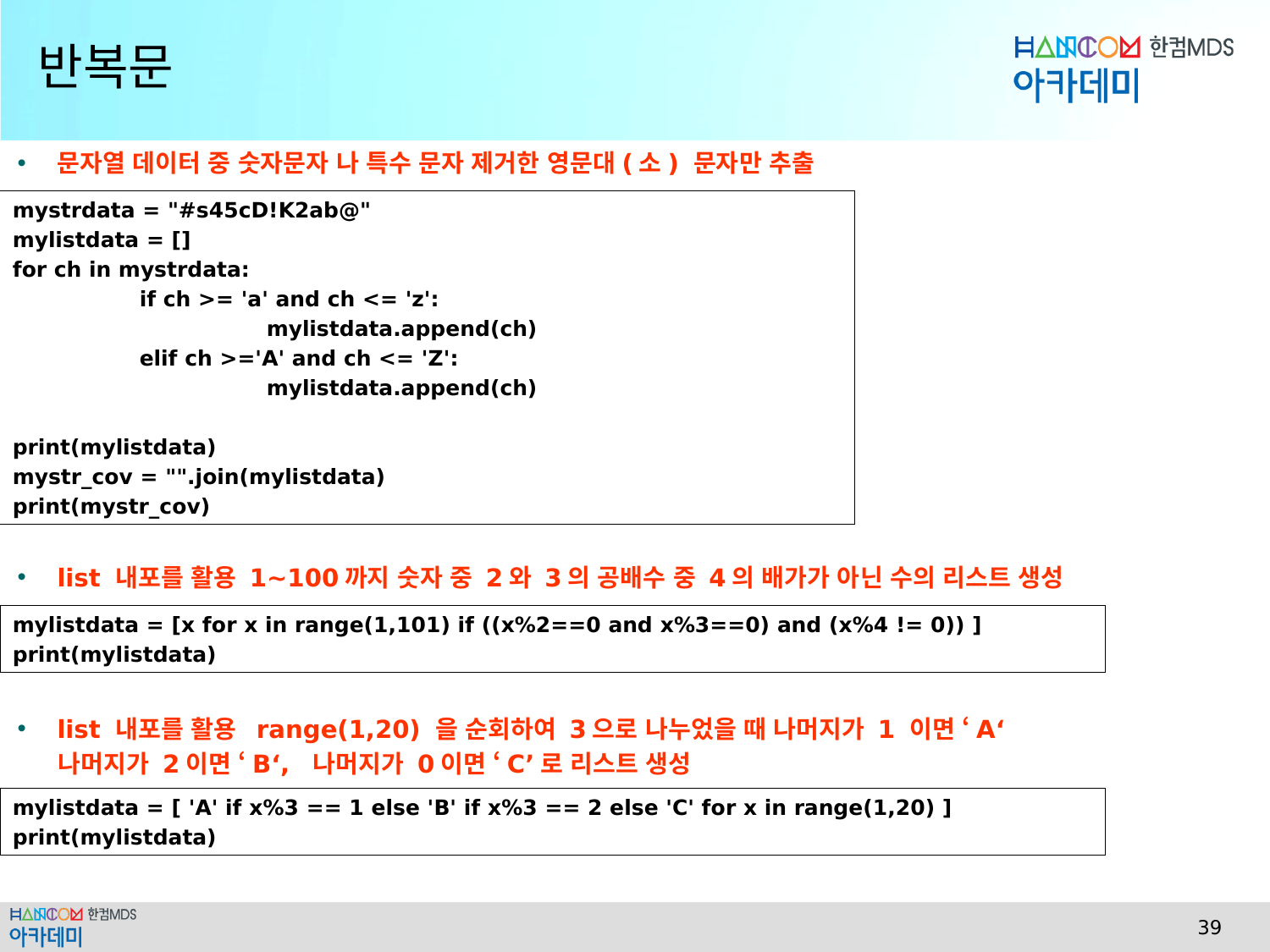

# 반복문
문자열 데이터 중 숫자문자 나 특수 문자 제거한 영문대(소) 문자만 추출
mystrdata = "#s45cD!K2ab@"
mylistdata = []
for ch in mystrdata:
	if ch >= 'a' and ch <= 'z':
		mylistdata.append(ch)
	elif ch >='A' and ch <= 'Z':
		mylistdata.append(ch)

print(mylistdata)
mystr_cov = "".join(mylistdata)
print(mystr_cov)
list 내포를 활용 1~100까지 숫자 중 2와 3의 공배수 중 4의 배가가 아닌 수의 리스트 생성
mylistdata = [x for x in range(1,101) if ((x%2==0 and x%3==0) and (x%4 != 0)) ]
print(mylistdata)
list 내포를 활용  range(1,20) 을 순회하여 3으로 나누었을 때 나머지가 1 이면 ‘A‘
     나머지가 2이면 ‘B‘,  나머지가 0이면 ‘C’로 리스트 생성
mylistdata = [ 'A' if x%3 == 1 else 'B' if x%3 == 2 else 'C' for x in range(1,20) ]
print(mylistdata)
                               39